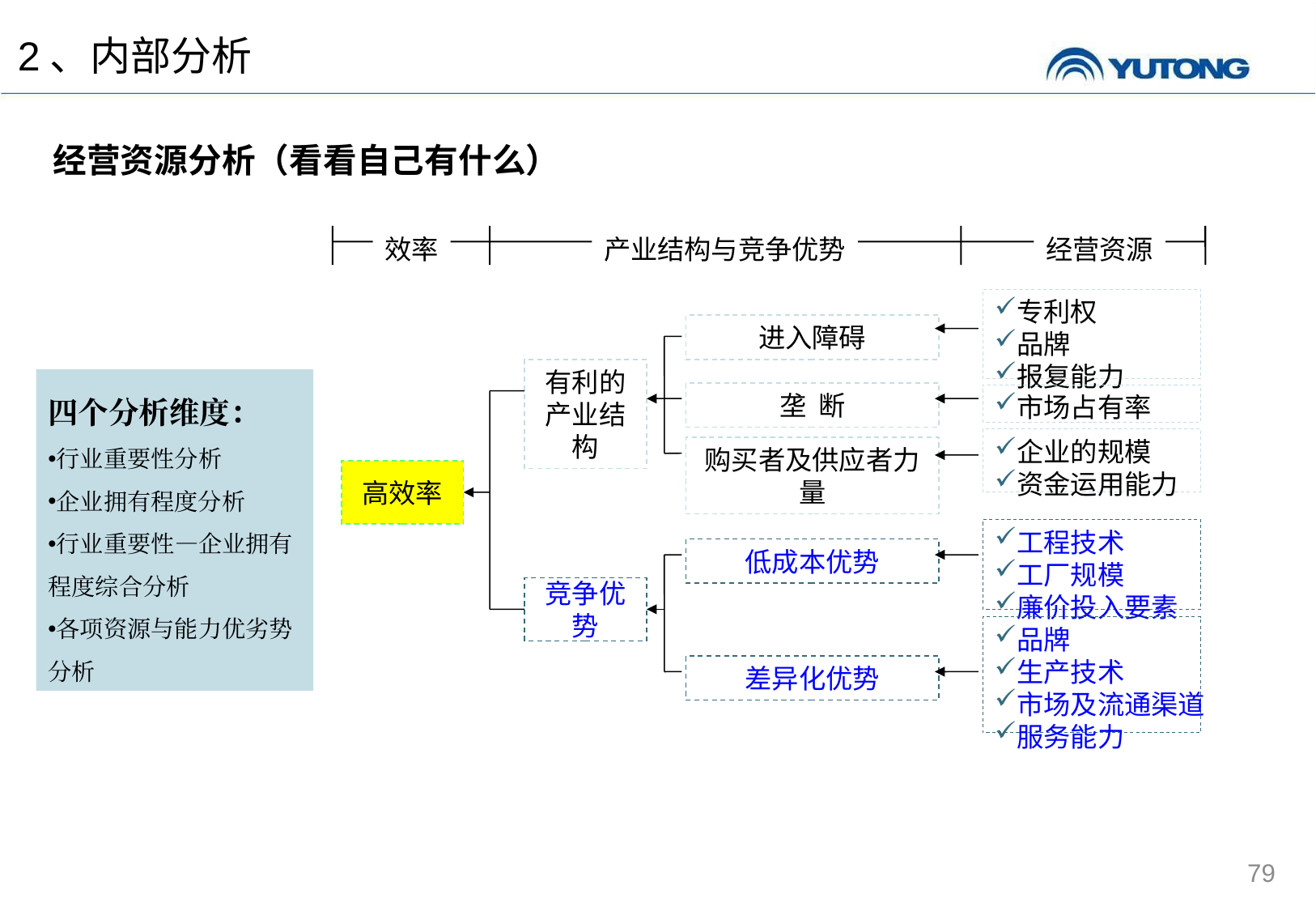

2、内部分析
经营资源分析（看看自己有什么）

效率

产业结构与竞争优势

经营资源

专利权
品牌
报复能力
进入障碍

有利的产业结构
垄  断
市场占有率

企业的规模
资金运用能力
购买者及供应者力量

高效率

工程技术
工厂规模
廉价投入要素
低成本优势

竞争优势

品牌
生产技术
市场及流通渠道
服务能力
差异化优势

四个分析维度：
行业重要性分析
企业拥有程度分析
行业重要性—企业拥有程度综合分析
各项资源与能力优劣势分析
79